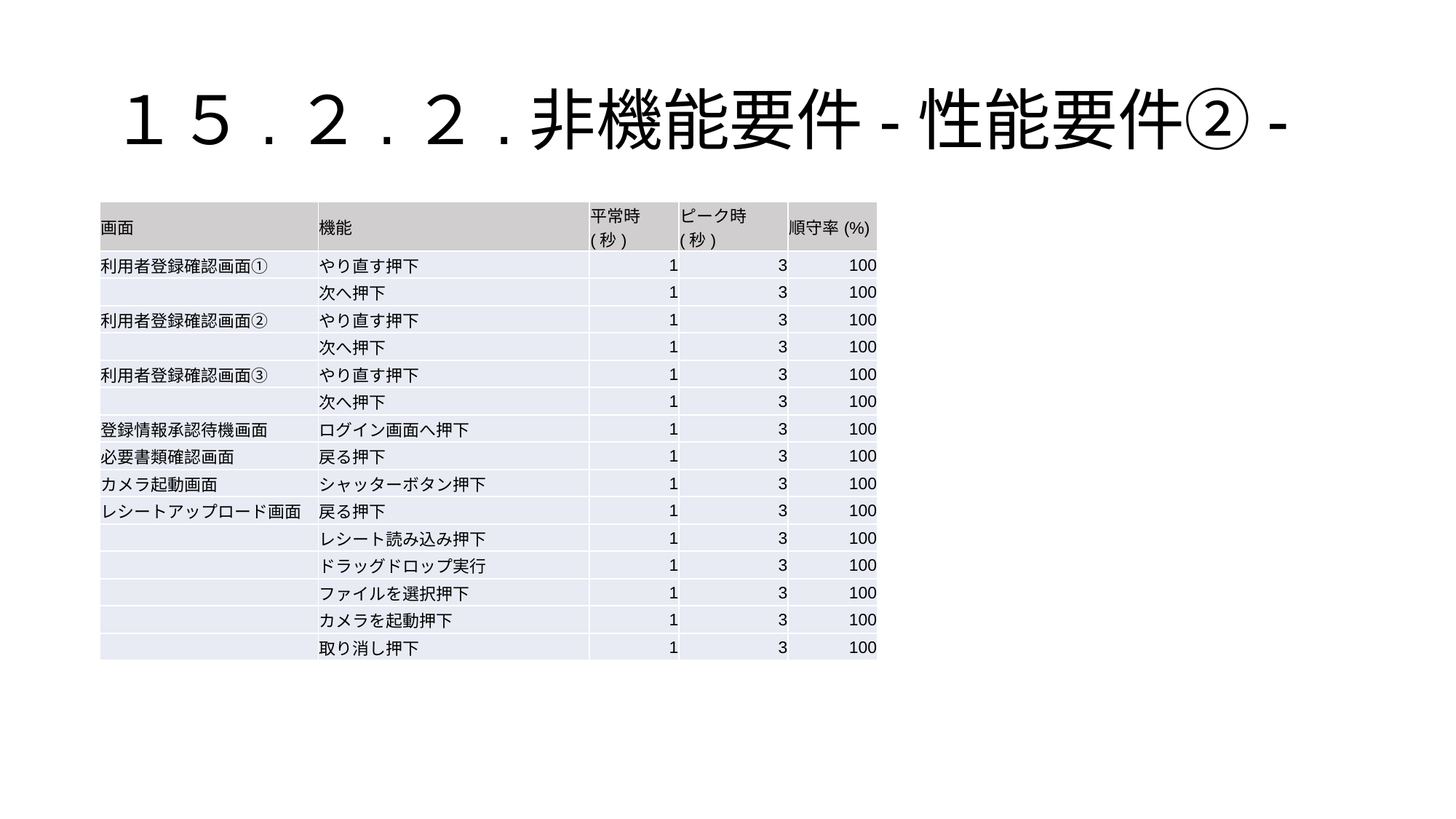

# １５.２.２.非機能要件-性能要件②-
| 画面 | 機能 | 平常時(秒) | ピーク時(秒) | 順守率(%) |
| --- | --- | --- | --- | --- |
| 利用者登録確認画面① | やり直す押下 | 1 | 3 | 100 |
|  | 次へ押下 | 1 | 3 | 100 |
| 利用者登録確認画面② | やり直す押下 | 1 | 3 | 100 |
|  | 次へ押下 | 1 | 3 | 100 |
| 利用者登録確認画面③ | やり直す押下 | 1 | 3 | 100 |
|  | 次へ押下 | 1 | 3 | 100 |
| 登録情報承認待機画面 | ログイン画面へ押下 | 1 | 3 | 100 |
| 必要書類確認画面 | 戻る押下 | 1 | 3 | 100 |
| カメラ起動画面 | シャッターボタン押下 | 1 | 3 | 100 |
| レシートアップロード画面 | 戻る押下 | 1 | 3 | 100 |
|  | レシート読み込み押下 | 1 | 3 | 100 |
|  | ドラッグドロップ実行 | 1 | 3 | 100 |
|  | ファイルを選択押下 | 1 | 3 | 100 |
|  | カメラを起動押下 | 1 | 3 | 100 |
|  | 取り消し押下 | 1 | 3 | 100 |